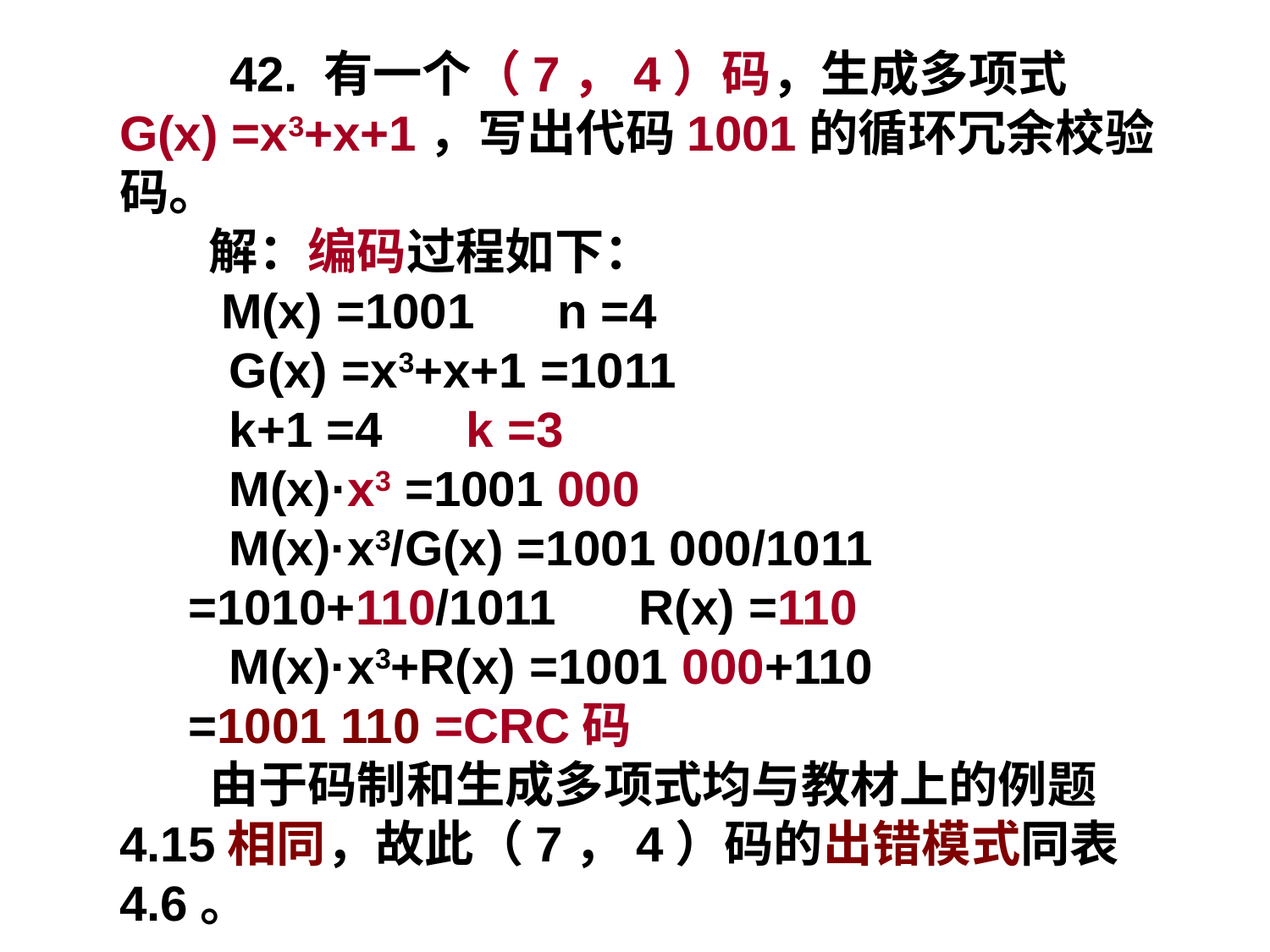

42. 有一个（7，4）码，生成多项式G(x) =x3+x+1，写出代码1001的循环冗余校验码。
        解：编码过程如下：
        M(x) =1001      n =4
        G(x) =x3+x+1 =1011
        k+1 =4      k =3
        M(x)·x3 =1001 000
        M(x)·x3/G(x) =1001 000/1011
     =1010+110/1011      R(x) =110
        M(x)·x3+R(x) =1001 000+110
     =1001 110 =CRC码
        由于码制和生成多项式均与教材上的例题4.15相同，故此（7，4）码的出错模式同表4.6。